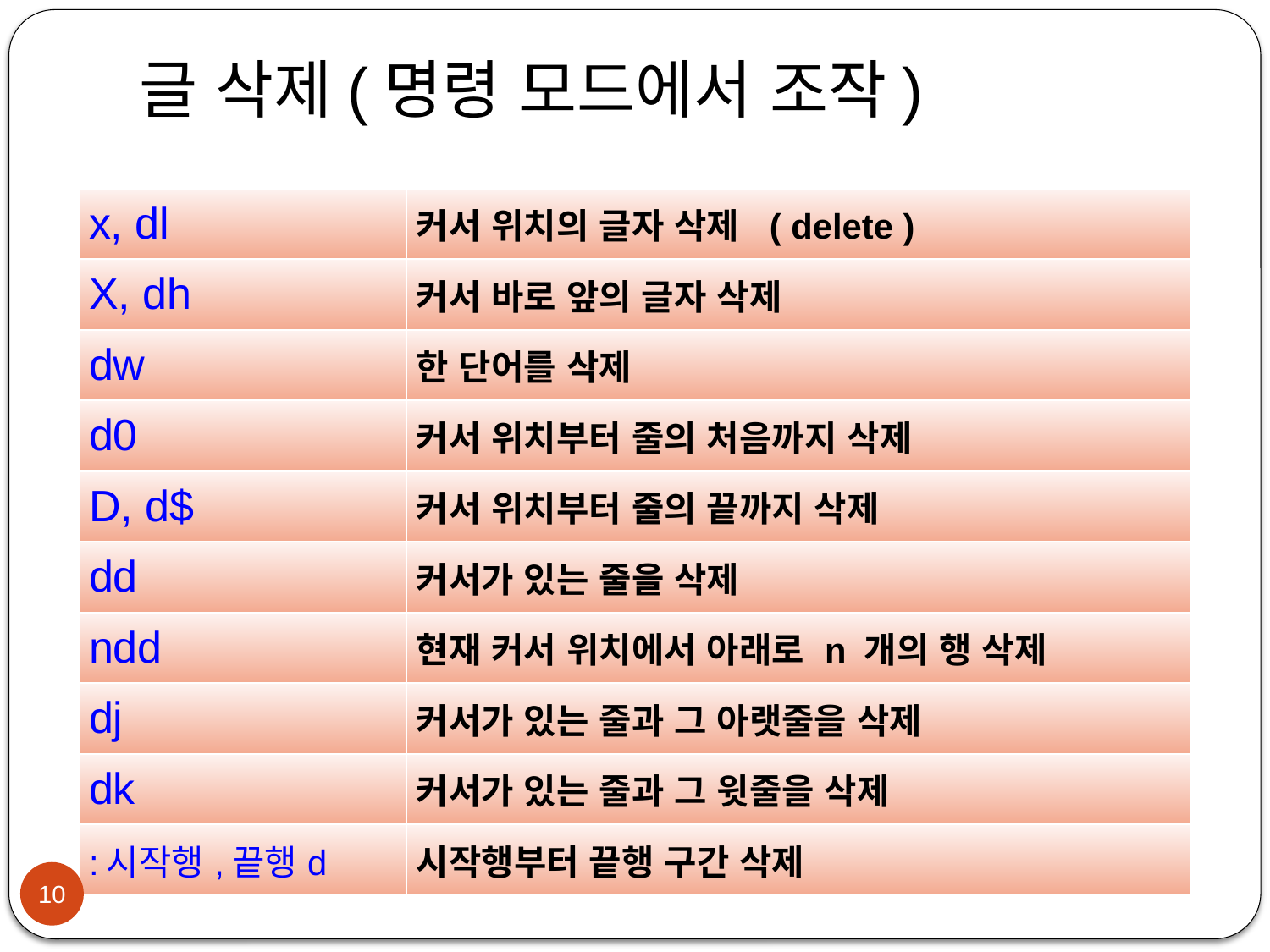

# 글 삭제(명령 모드에서 조작)
| x, dl | 커서 위치의 글자 삭제 ( delete ) |
| --- | --- |
| X, dh | 커서 바로 앞의 글자 삭제 |
| dw | 한 단어를 삭제 |
| d0 | 커서 위치부터 줄의 처음까지 삭제 |
| D, d$ | 커서 위치부터 줄의 끝까지 삭제 |
| dd | 커서가 있는 줄을 삭제 |
| ndd | 현재 커서 위치에서 아래로 n 개의 행 삭제 |
| dj | 커서가 있는 줄과 그 아랫줄을 삭제 |
| dk | 커서가 있는 줄과 그 윗줄을 삭제 |
| :시작행,끝행d | 시작행부터 끝행 구간 삭제 |
10